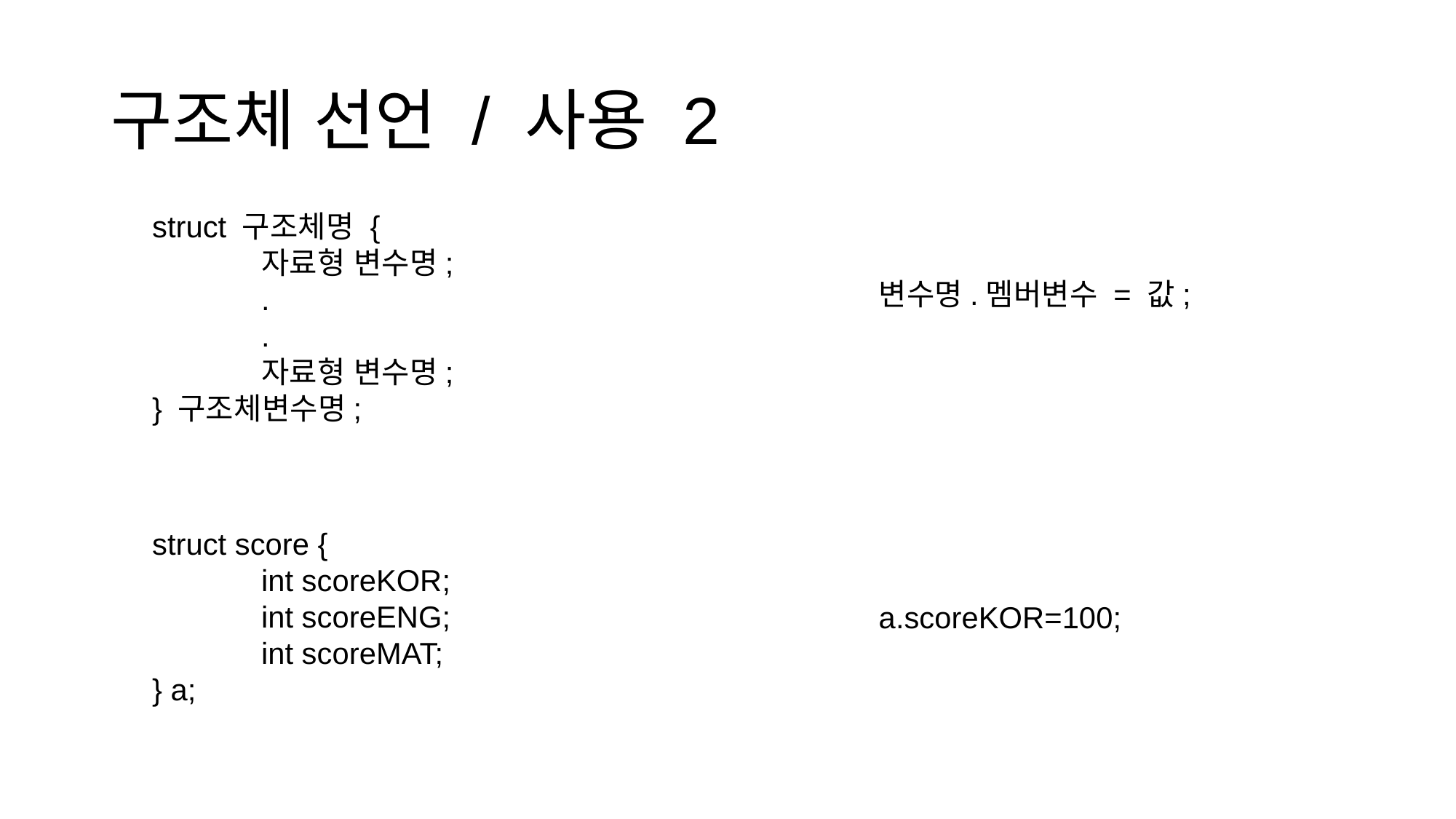

# 구조체 선언 / 사용 2
struct 구조체명 {
	자료형 변수명;
	.
	.
	자료형 변수명;
} 구조체변수명;
변수명.멤버변수 = 값;
struct score {
	int scoreKOR;
	int scoreENG;
	int scoreMAT;
} a;
a.scoreKOR=100;